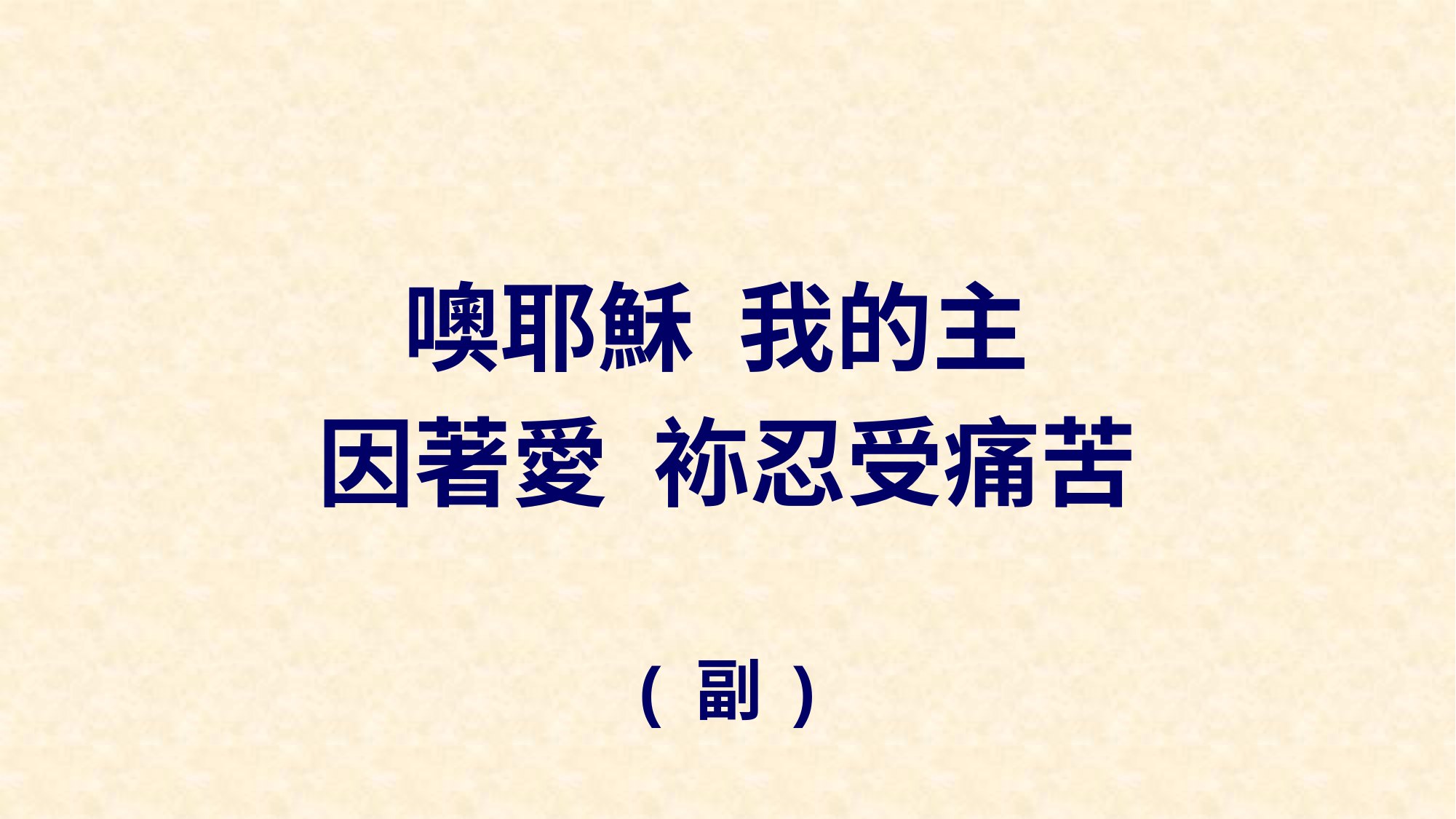

噢耶穌  我的主
因著愛  袮忍受痛苦
( 副 )